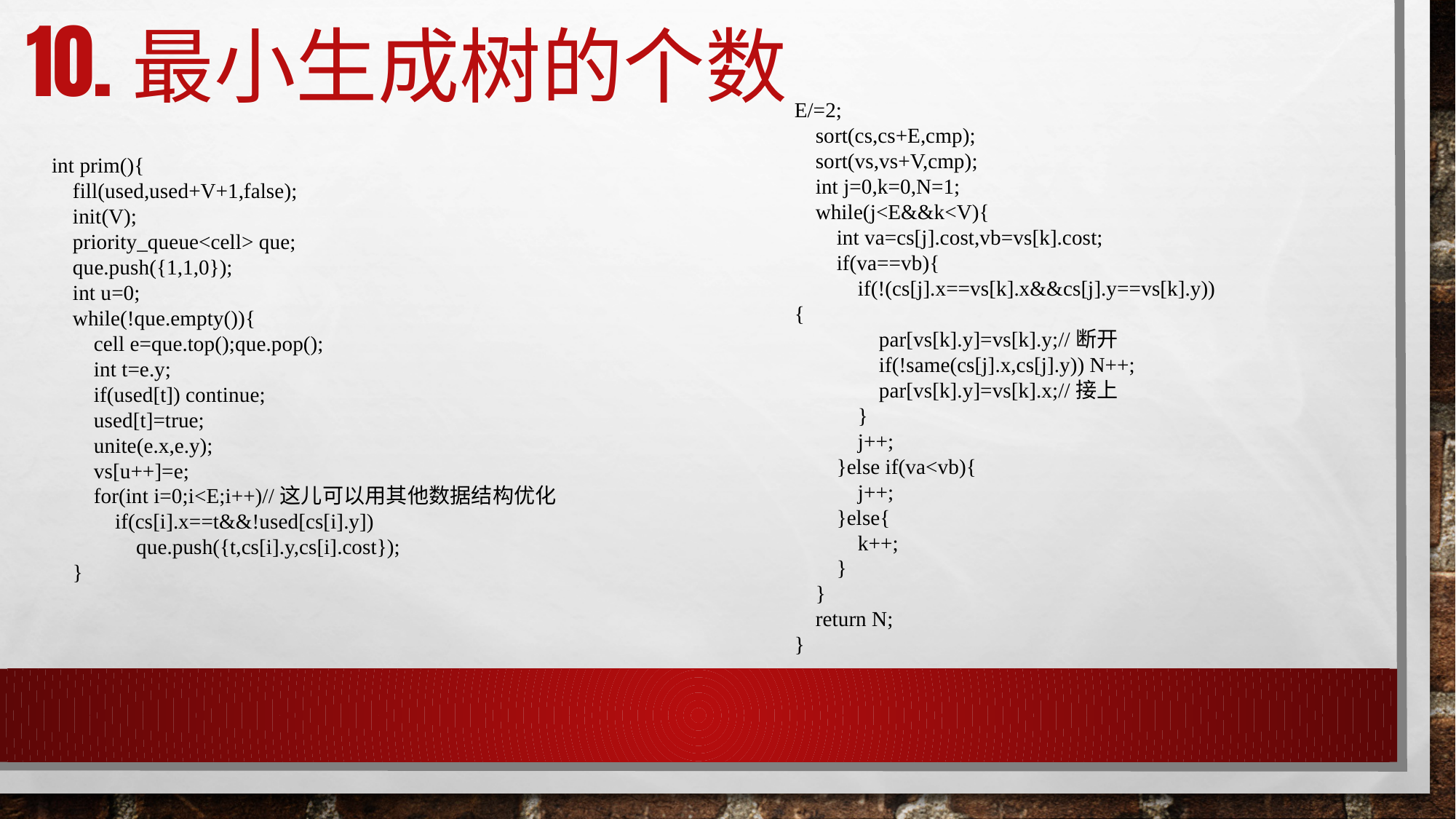

# 10.最小生成树的个数
E/=2;
    sort(cs,cs+E,cmp);
    sort(vs,vs+V,cmp);
    int j=0,k=0,N=1;
    while(j<E&&k<V){
        int va=cs[j].cost,vb=vs[k].cost;
        if(va==vb){
            if(!(cs[j].x==vs[k].x&&cs[j].y==vs[k].y)){
                par[vs[k].y]=vs[k].y;//断开
                if(!same(cs[j].x,cs[j].y)) N++;
                par[vs[k].y]=vs[k].x;//接上
            }
            j++;
        }else if(va<vb){
            j++;
        }else{
            k++;
        }
    }
    return N;
}
int prim(){
    fill(used,used+V+1,false);
    init(V);
    priority_queue<cell> que;
    que.push({1,1,0});
    int u=0;
    while(!que.empty()){
        cell e=que.top();que.pop();
        int t=e.y;
        if(used[t]) continue;
        used[t]=true;
        unite(e.x,e.y);
        vs[u++]=e;
        for(int i=0;i<E;i++)//这儿可以用其他数据结构优化
            if(cs[i].x==t&&!used[cs[i].y])
                que.push({t,cs[i].y,cs[i].cost});
    }